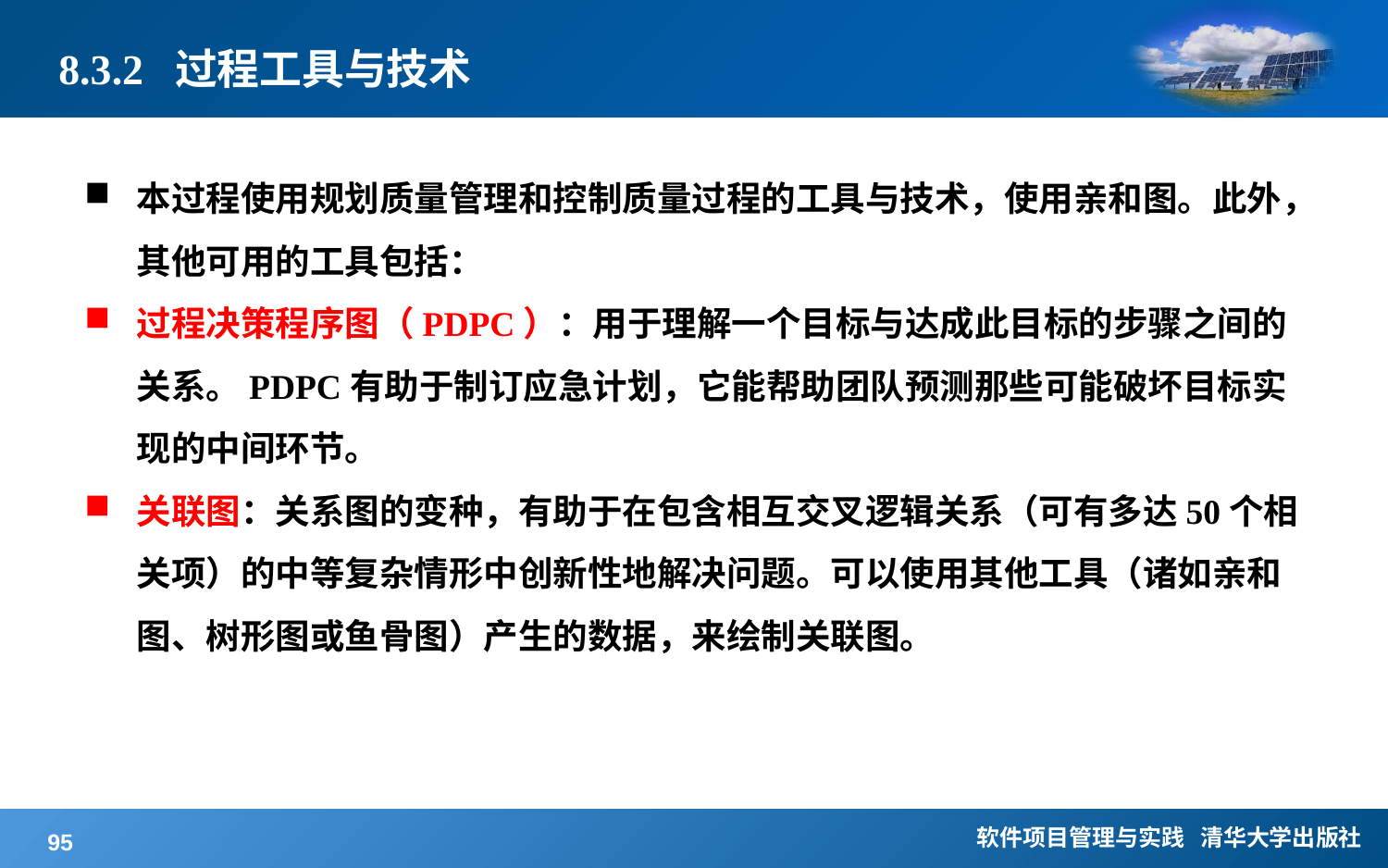

# 8.3.2  过程工具与技术
本过程使用规划质量管理和控制质量过程的工具与技术，使用亲和图。此外，其他可用的工具包括：
过程决策程序图（PDPC）：用于理解一个目标与达成此目标的步骤之间的关系。PDPC有助于制订应急计划，它能帮助团队预测那些可能破坏目标实现的中间环节。
关联图：关系图的变种，有助于在包含相互交叉逻辑关系（可有多达50个相关项）的中等复杂情形中创新性地解决问题。可以使用其他工具（诸如亲和图、树形图或鱼骨图）产生的数据，来绘制关联图。